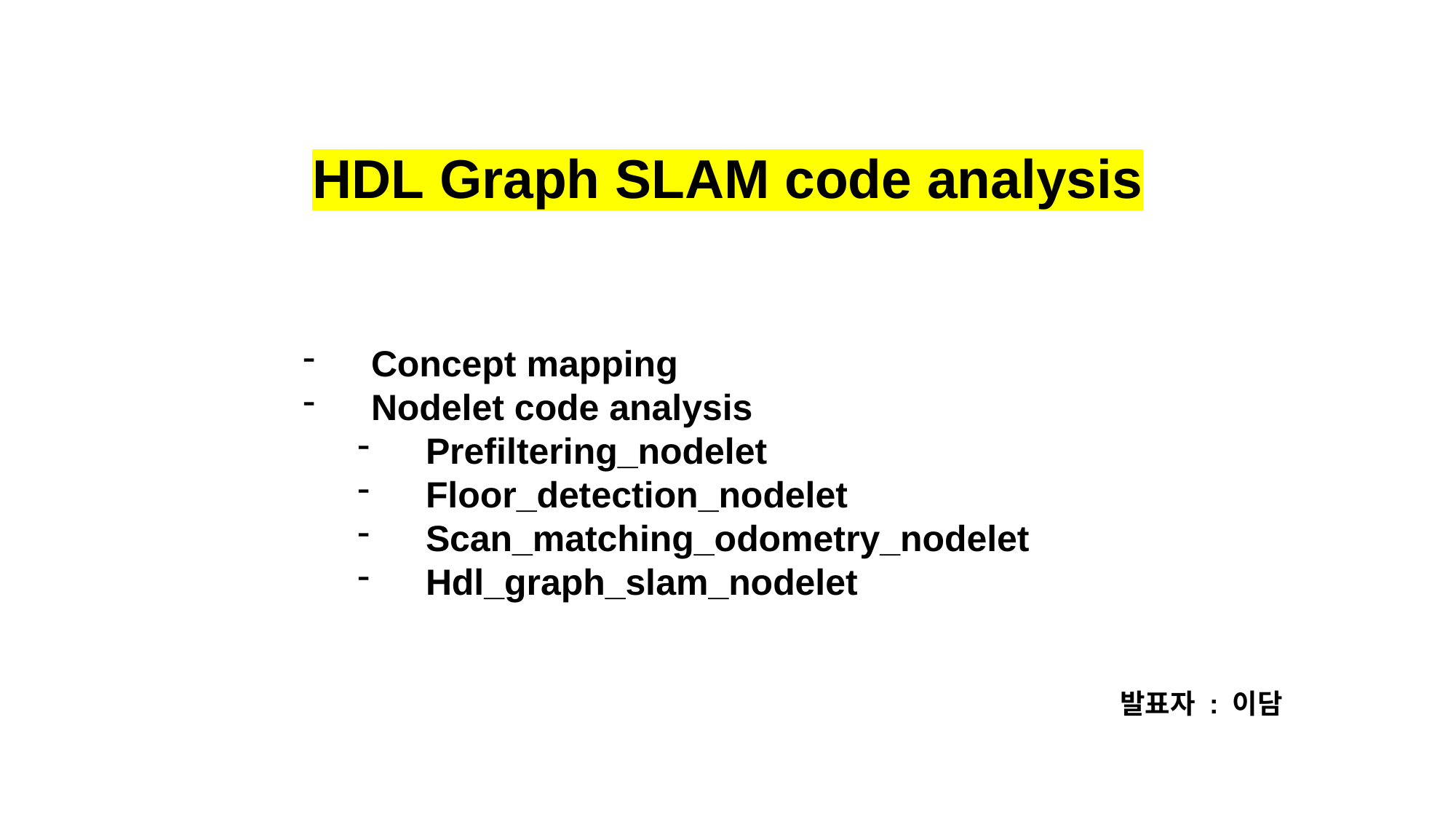

HDL Graph SLAM code analysis

Concept mapping
Nodelet code analysis
Prefiltering_nodelet
Floor_detection_nodelet
Scan_matching_odometry_nodelet
Hdl_graph_slam_nodelet
발표자 : 이담